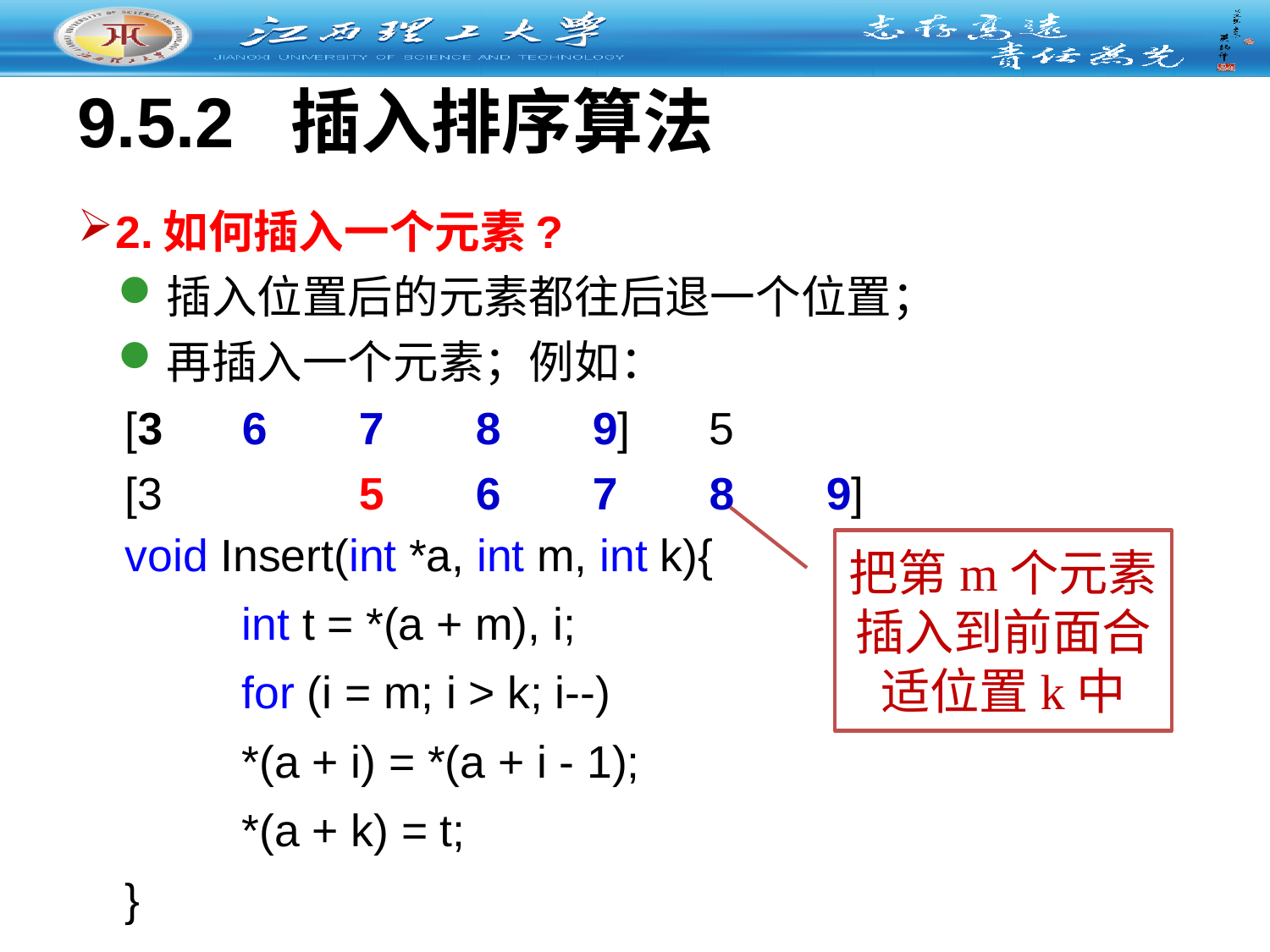

# 9.5.2  插入排序算法
2.如何插入一个元素?
插入位置后的元素都往后退一个位置；
再插入一个元素；例如：
﻿[3		6 	7	8	9]	5
﻿[3	 	5 	6 	7	8	9]
void Insert(int *a, int m, int k){
 	int t = *(a + m), i;
 	for (i = m; i > k; i--)
 		*(a + i) = *(a + i - 1);
 	*(a + k) = t;
}
把第m个元素插入到前面合适位置k中